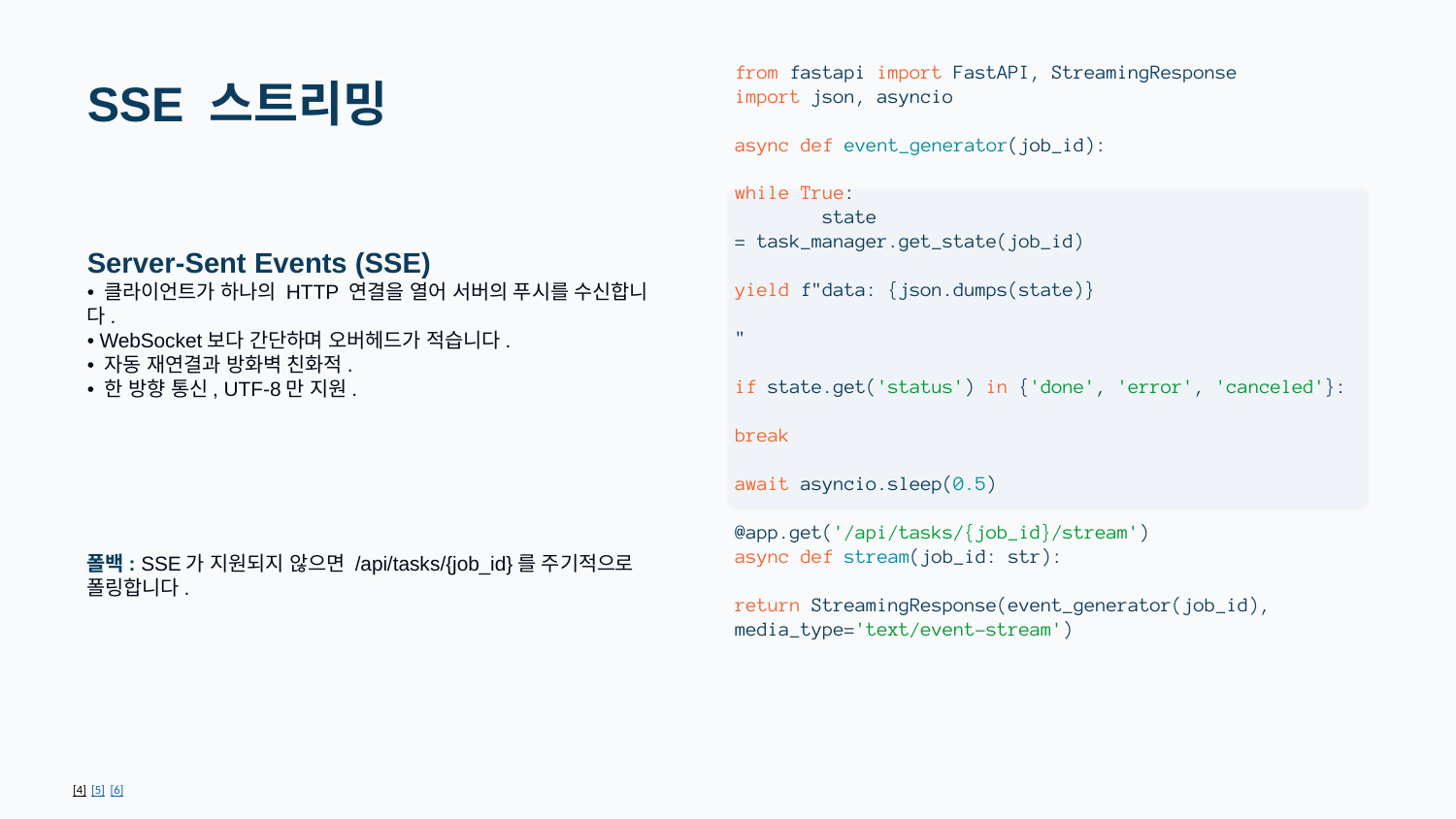

SSE 스트리밍
Server‑Sent Events (SSE)
• 클라이언트가 하나의 HTTP 연결을 열어 서버의 푸시를 수신합니다.
• WebSocket보다 간단하며 오버헤드가 적습니다.
• 자동 재연결과 방화벽 친화적.
• 한 방향 통신, UTF‑8만 지원.

from fastapi import FastAPI, StreamingResponse
import json, asyncio

async def event_generator(job_id):

while True:
        state
= task_manager.get_state(job_id)

yield f"data: {json.dumps(state)}

"

if state.get('status') in {'done', 'error', 'canceled'}:

break

await asyncio.sleep(0.5)

@app.get('/api/tasks/{job_id}/stream')
async def stream(job_id: str):

return StreamingResponse(event_generator(job_id), media_type='text/event-stream')
폴백: SSE가 지원되지 않으면 /api/tasks/{job_id}를 주기적으로 폴링합니다.
[4]  [5]  [6]